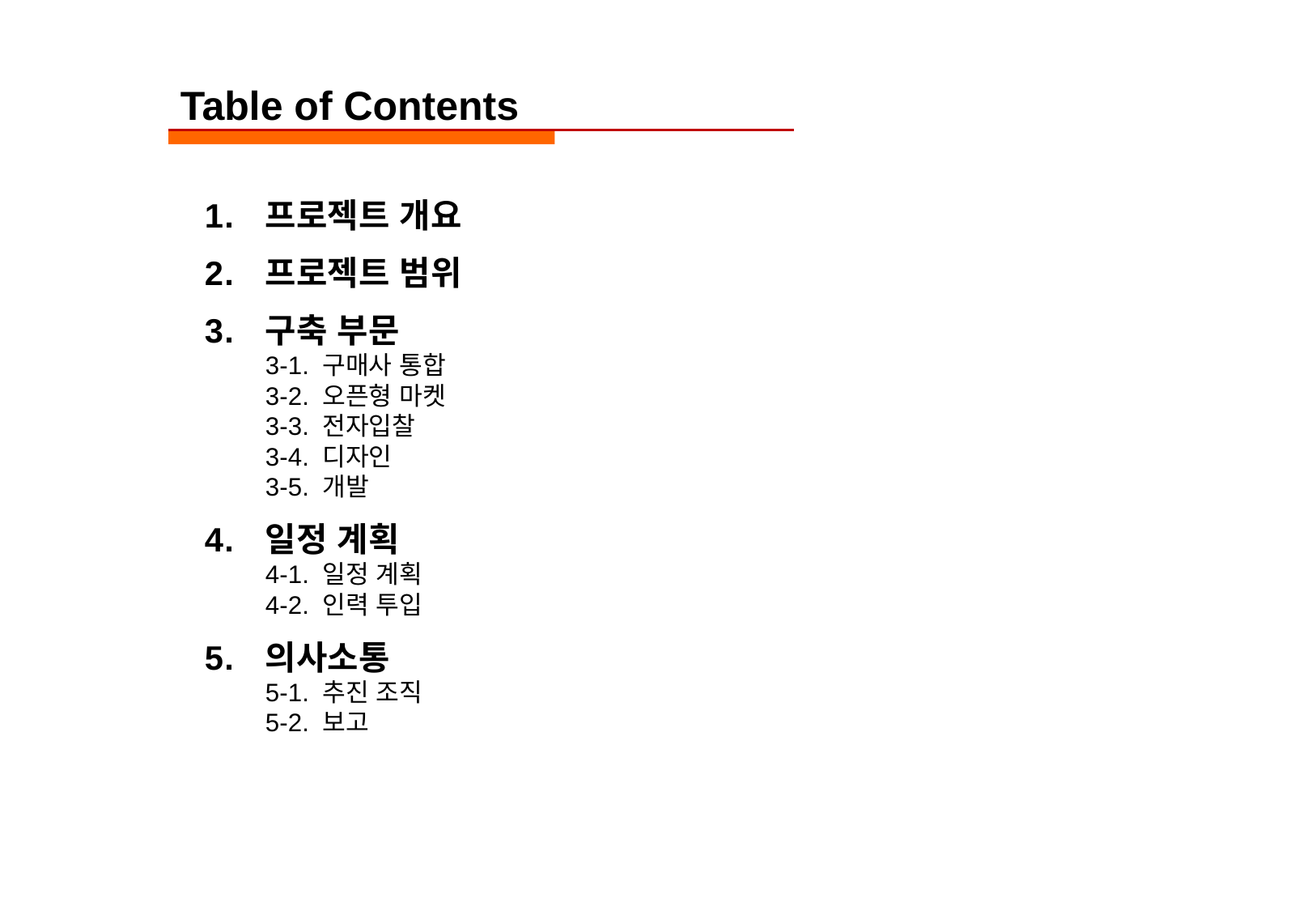

Table of Contents

프로젝트 개요
프로젝트 범위
구축 부문
3-1. 구매사 통합
3-2. 오픈형 마켓
3-3. 전자입찰
3-4. 디자인
3-5. 개발
일정 계획
4-1. 일정 계획
4-2. 인력 투입
의사소통
5-1. 추진 조직
5-2. 보고